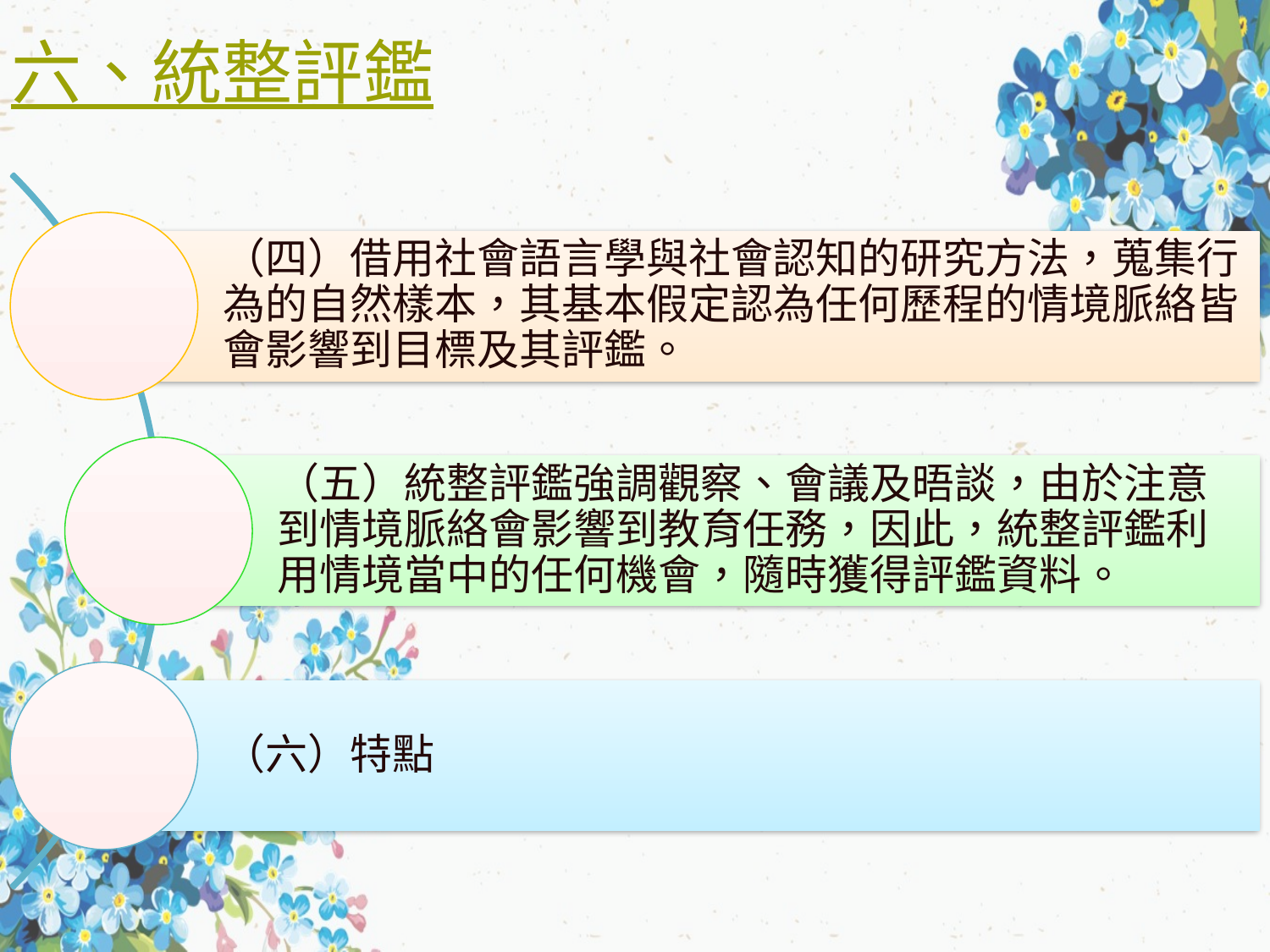

# 六、統整評鑑
（四）借用社會語言學與社會認知的研究方法，蒐集行為的自然樣本，其基本假定認為任何歷程的情境脈絡皆會影響到目標及其評鑑。
（五）統整評鑑強調觀察、會議及晤談，由於注意到情境脈絡會影響到教育任務，因此，統整評鑑利用情境當中的任何機會，隨時獲得評鑑資料。
（六）特點